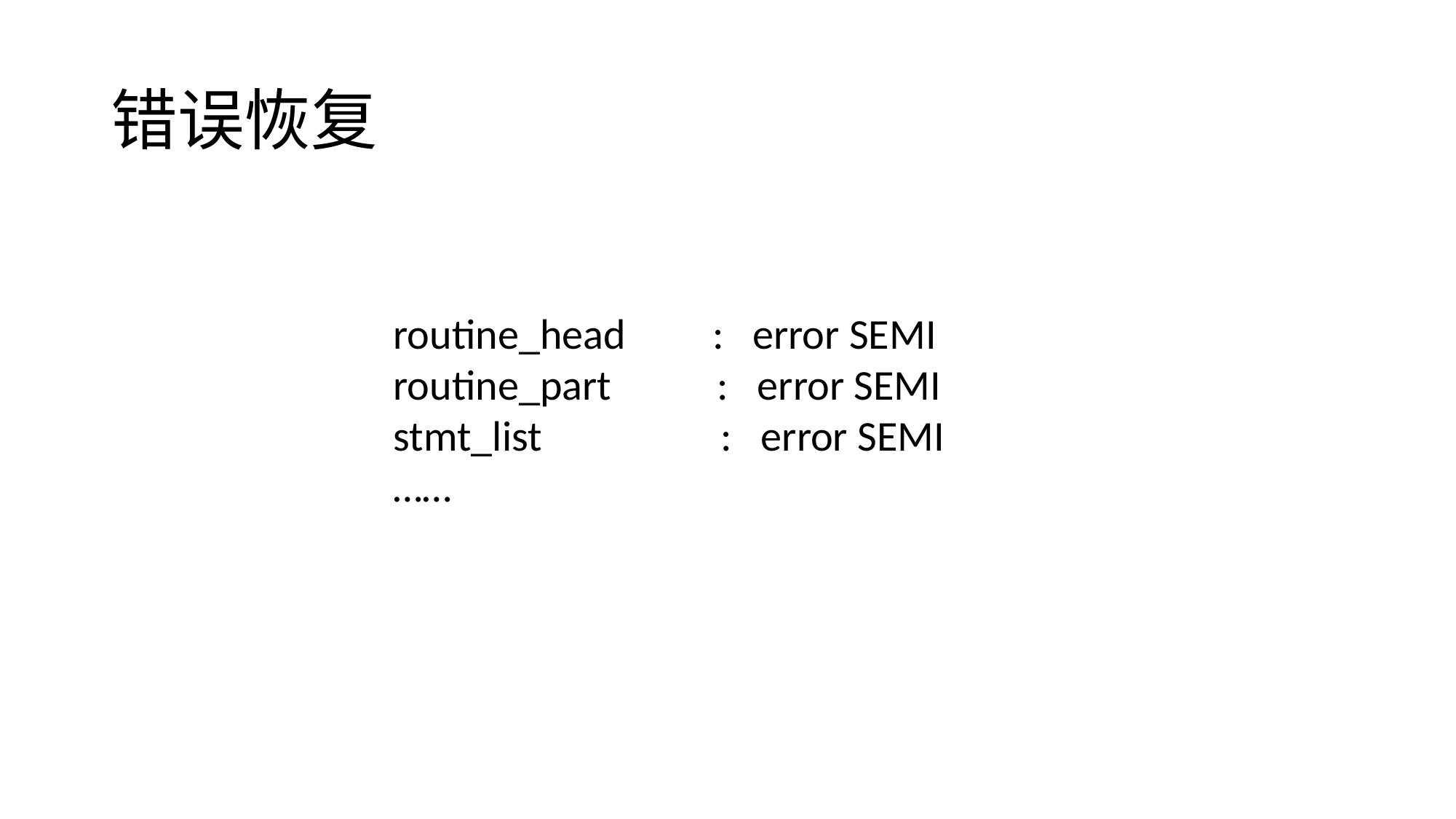

# 错误恢复
routine_head         :   error SEMI
routine_part           :   error SEMI
stmt_list		:   error SEMI
……